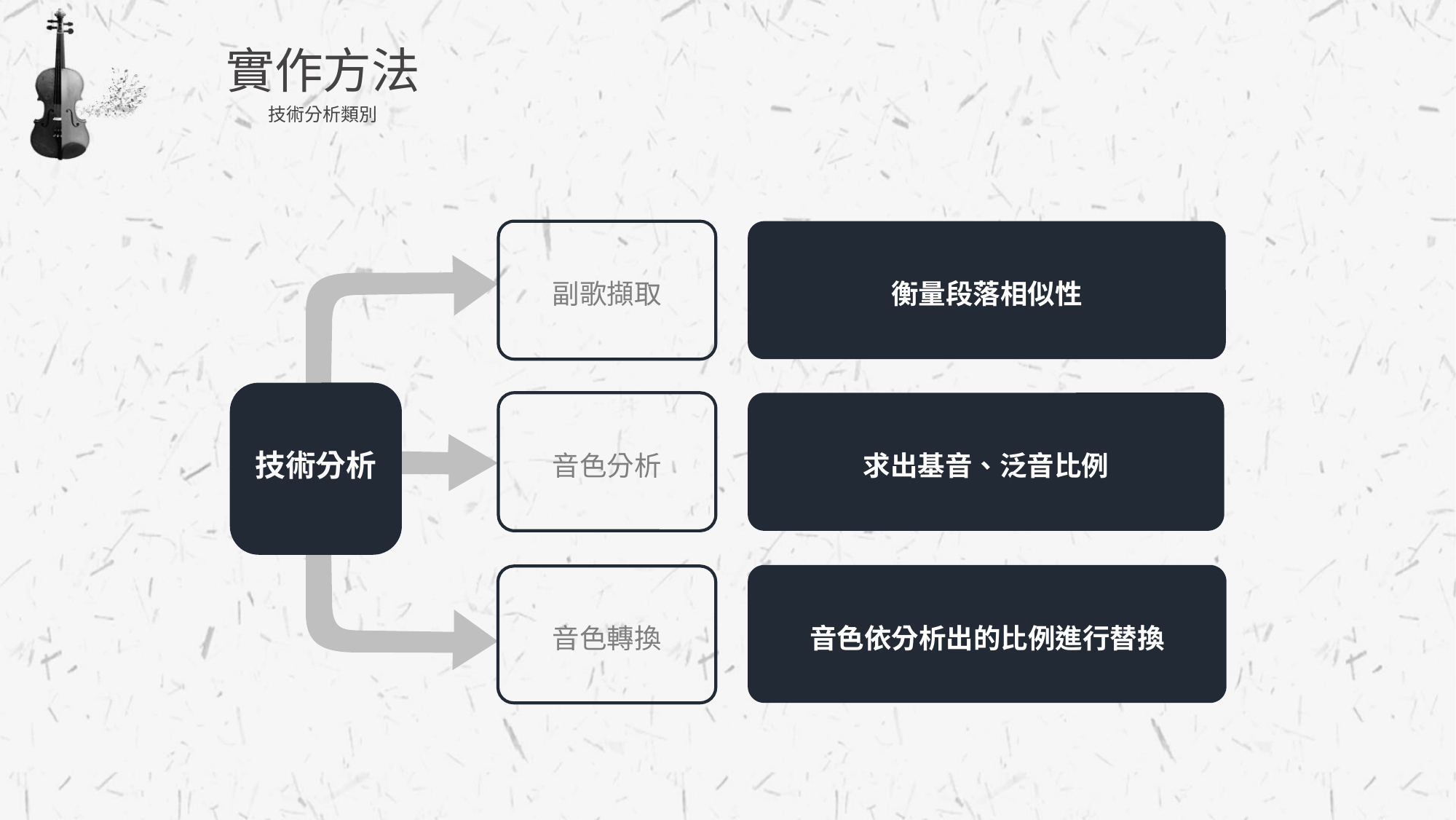

實作方法
技術分析類別
衡量段落相似性
副歌擷取

技術分析
求出基音、泛音比例
音色分析

音色依分析出的比例進行替換
音色轉換